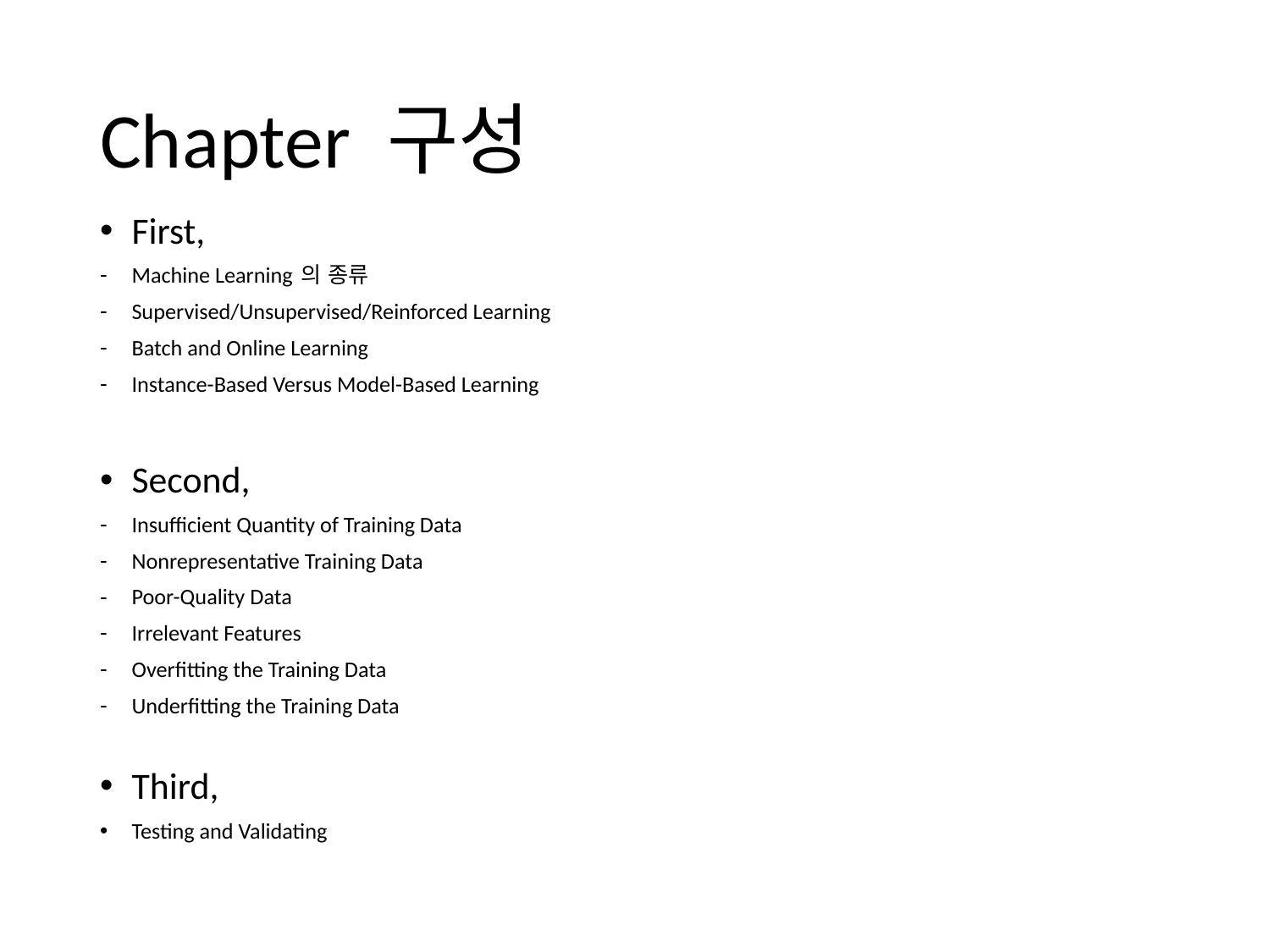

# Chapter 구성
First,
Machine Learning 의 종류
Supervised/Unsupervised/Reinforced Learning
Batch and Online Learning
Instance-Based Versus Model-Based Learning

Second,
Insufficient Quantity of Training Data
Nonrepresentative Training Data
Poor-Quality Data
Irrelevant Features
Overfitting the Training Data
Underfitting the Training Data

Third,
Testing and Validating